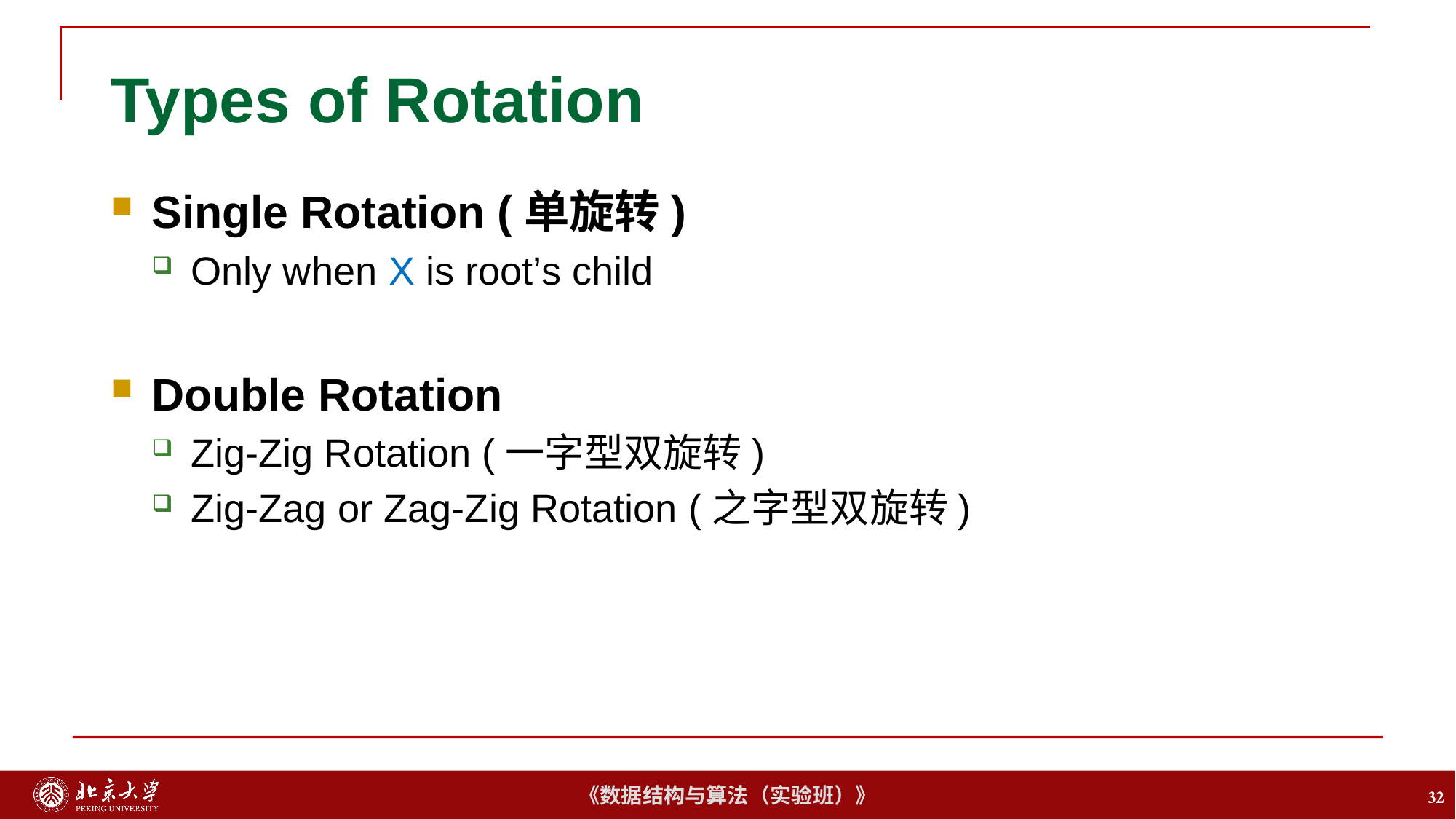

# Types of Rotation
Single Rotation (单旋转)
Only when X is root’s child

Double Rotation
Zig-Zig Rotation (一字型双旋转)
Zig-Zag or Zag-Zig Rotation (之字型双旋转)
32